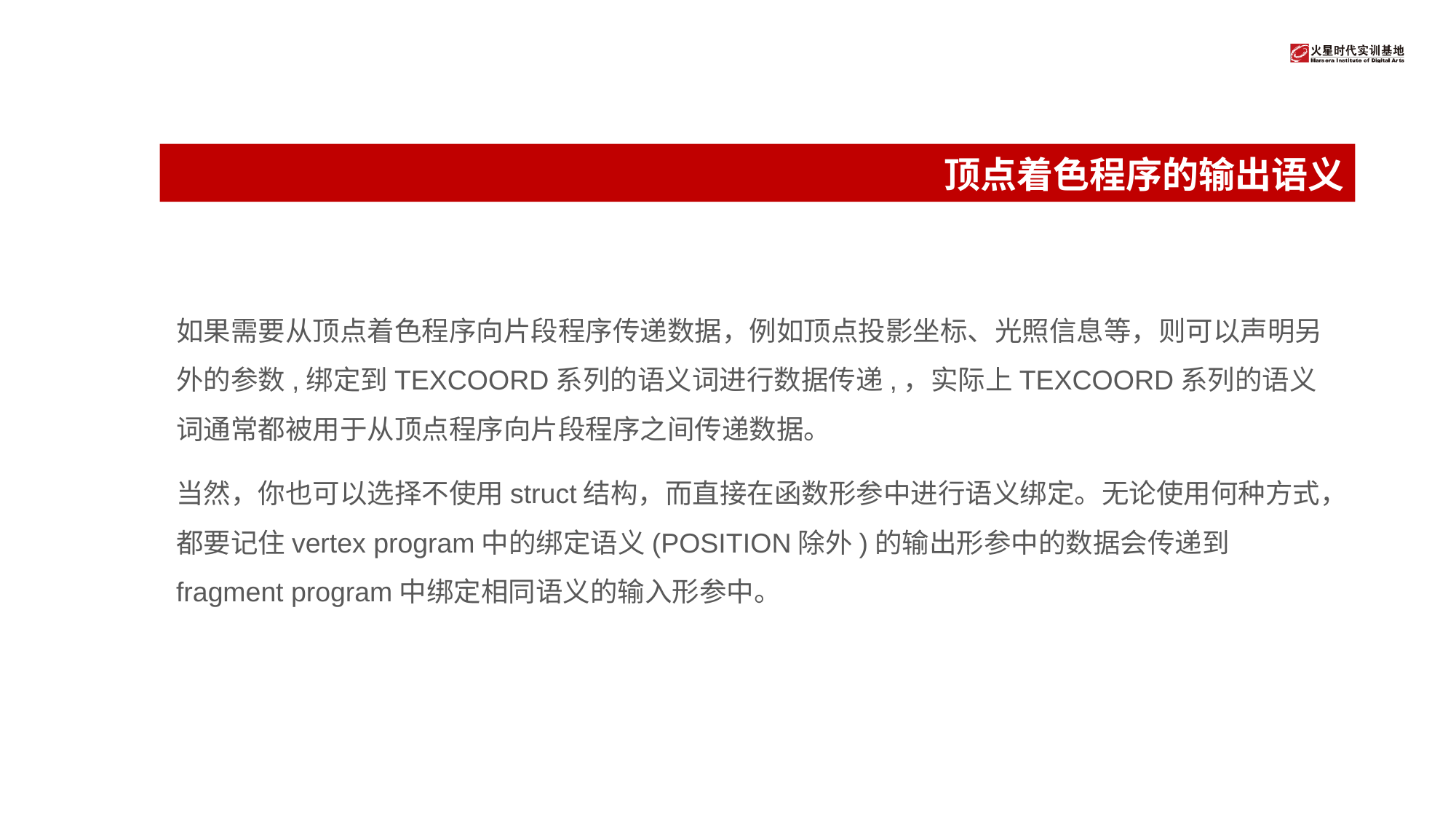

# 顶点着色程序的输出语义
如果需要从顶点着色程序向片段程序传递数据，例如顶点投影坐标、光照信息等，则可以声明另外的参数,绑定到TEXCOORD系列的语义词进行数据传递,，实际上TEXCOORD系列的语义词通常都被用于从顶点程序向片段程序之间传递数据。
当然，你也可以选择不使用struct结构，而直接在函数形参中进行语义绑定。无论使用何种方式，都要记住vertex program中的绑定语义(POSITION除外)的输出形参中的数据会传递到fragment program中绑定相同语义的输入形参中。